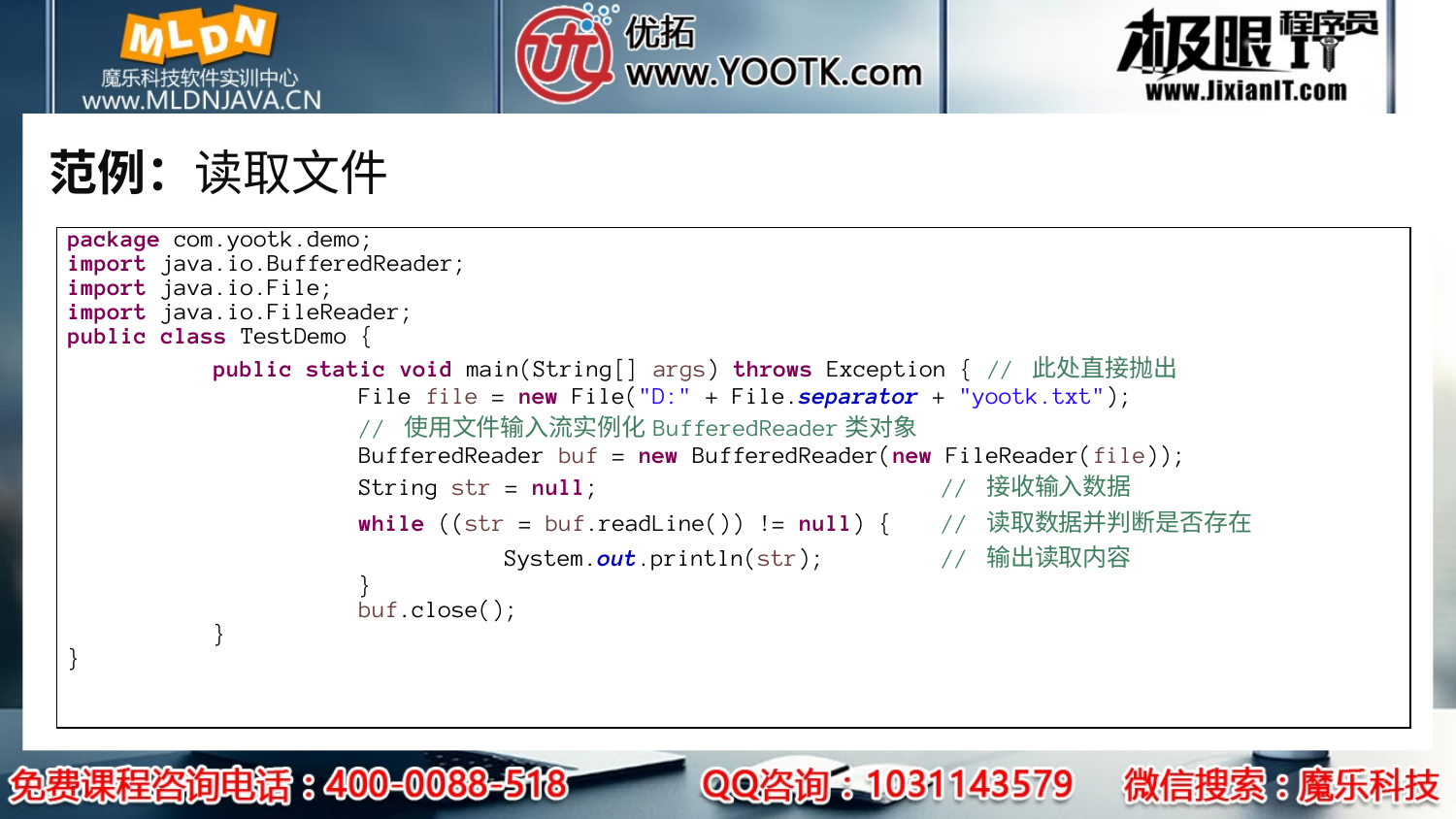

# 范例：读取文件
| package com.yootk.demo; import java.io.BufferedReader; import java.io.File; import java.io.FileReader; public class TestDemo { public static void main(String[] args) throws Exception { // 此处直接抛出 File file = new File("D:" + File.separator + "yootk.txt"); // 使用文件输入流实例化BufferedReader类对象 BufferedReader buf = new BufferedReader(new FileReader(file)); String str = null; // 接收输入数据 while ((str = buf.readLine()) != null) { // 读取数据并判断是否存在 System.out.println(str); // 输出读取内容 } buf.close(); } } |
| --- |